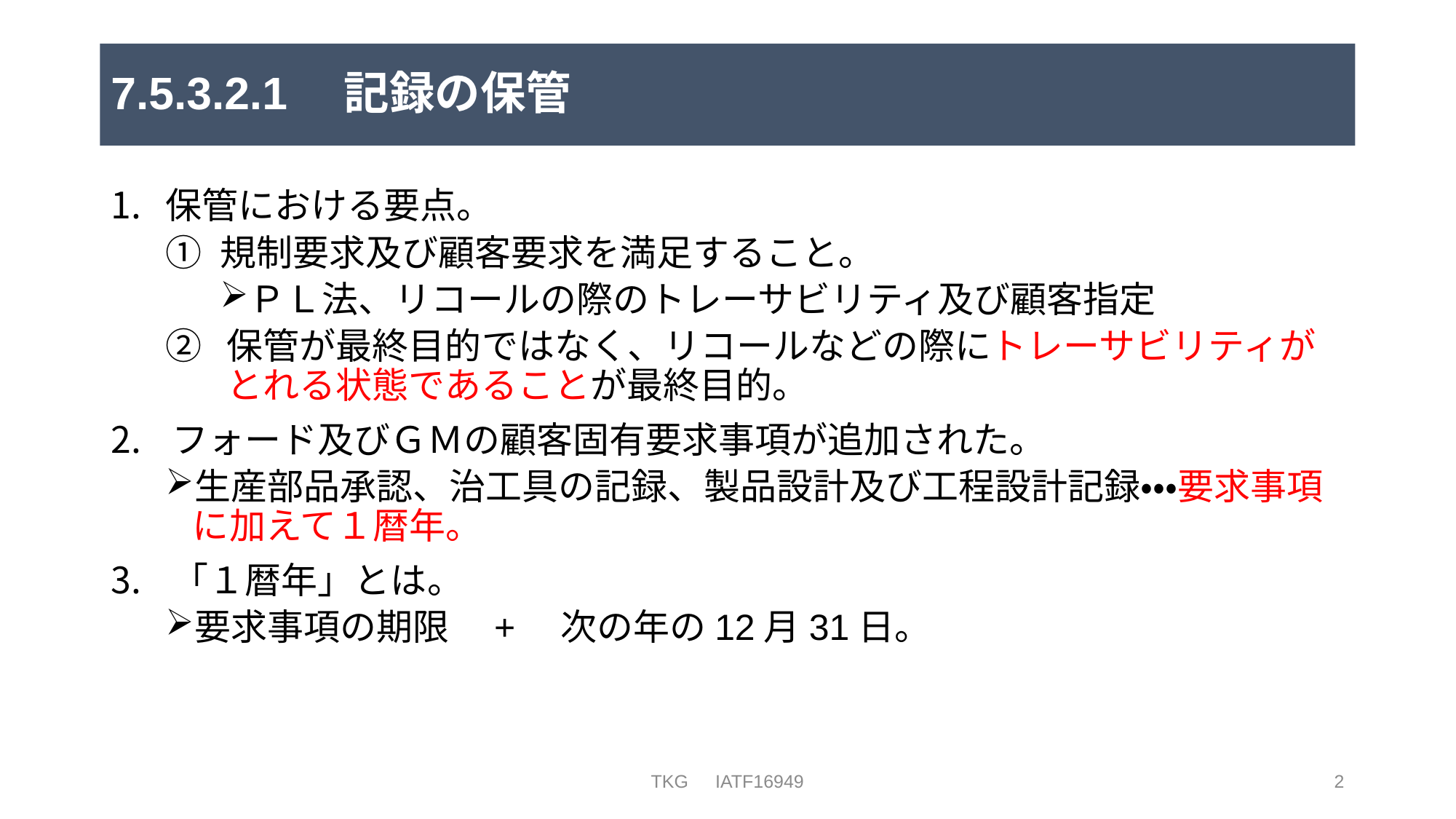

# 7.5.3.2.1　記録の保管
保管における要点。
規制要求及び顧客要求を満足すること。
ＰＬ法、リコールの際のトレーサビリティ及び顧客指定
保管が最終目的ではなく、リコールなどの際にトレーサビリティがとれる状態であることが最終目的。
フォード及びＧＭの顧客固有要求事項が追加された。
生産部品承認、治工具の記録、製品設計及び工程設計記録・・・要求事項に加えて１暦年。
「１暦年」とは。
要求事項の期限　+　次の年の12月31日。
TKG　IATF16949
2